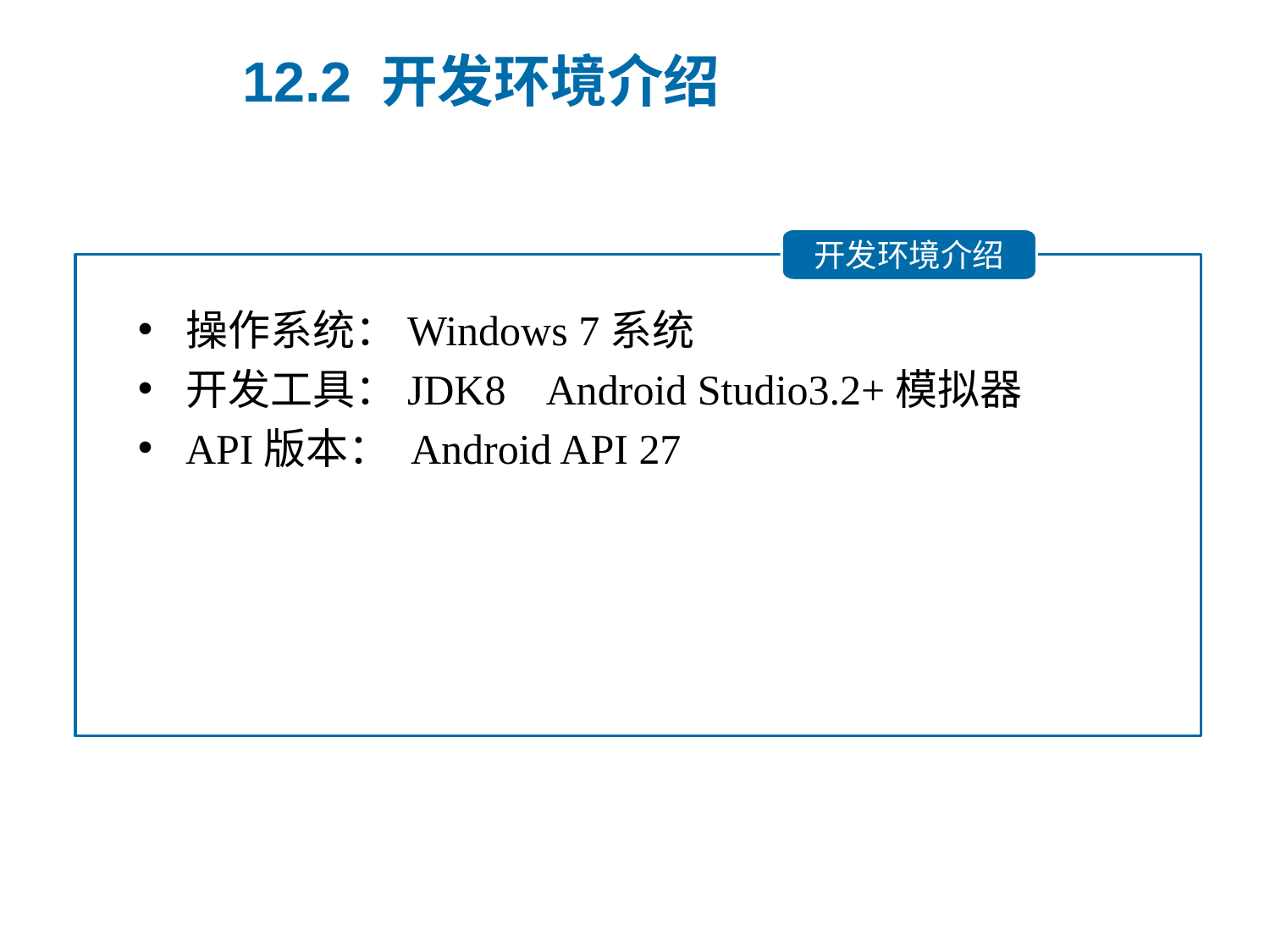

12.2 开发环境介绍
开发环境介绍

操作系统：Windows 7系统
开发工具：JDK8    Android Studio3.2+模拟器
API版本： Android API 27